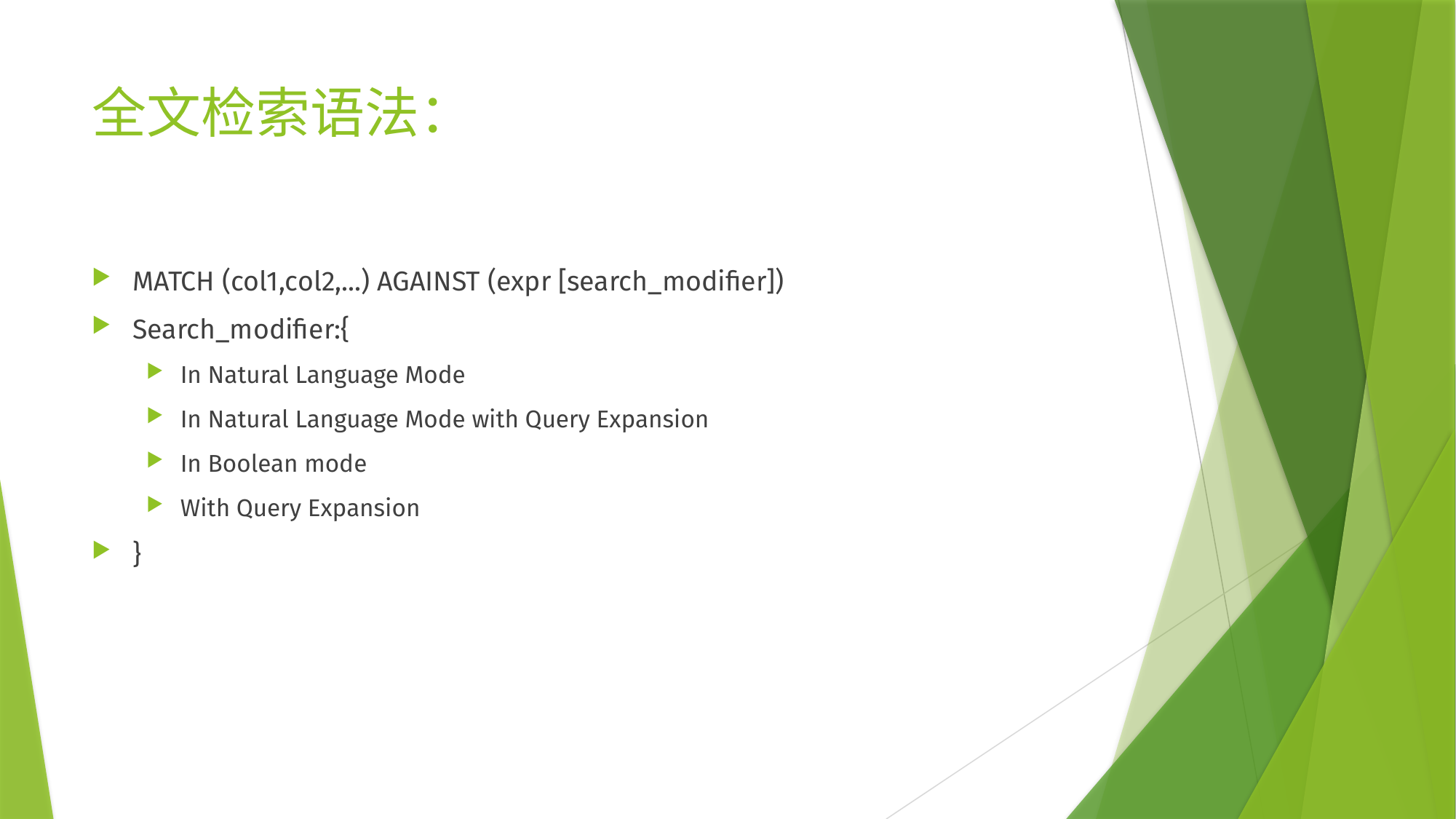

# 全文检索语法：
MATCH (col1,col2,...) AGAINST (expr [search_modifier])
Search_modifier:{
In Natural Language Mode
In Natural Language Mode with Query Expansion
In Boolean mode
With Query Expansion
}